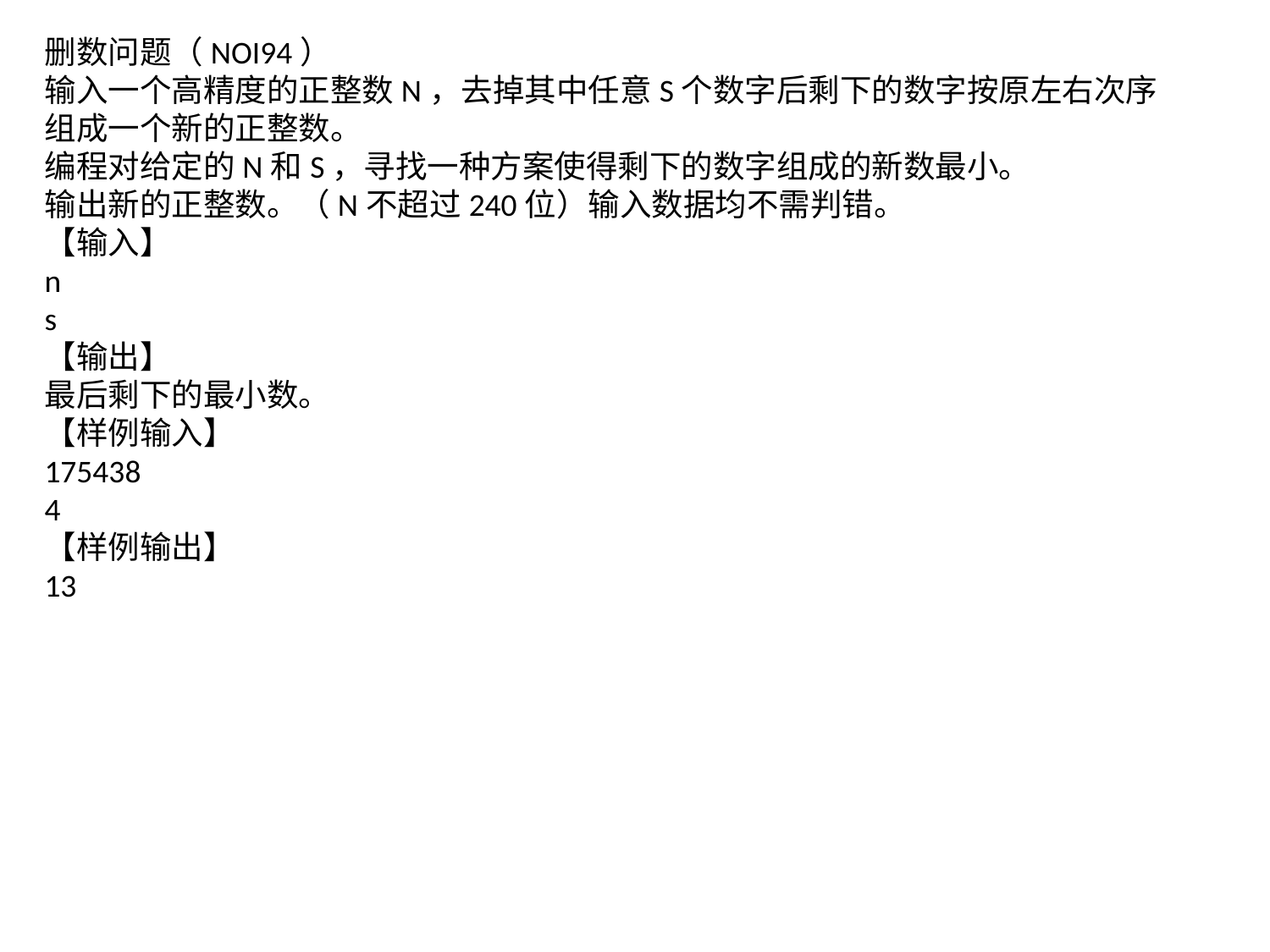

删数问题（NOI94）
输入一个高精度的正整数N，去掉其中任意S个数字后剩下的数字按原左右次序
组成一个新的正整数。
编程对给定的N和S，寻找一种方案使得剩下的数字组成的新数最小。
输出新的正整数。（N不超过240位）输入数据均不需判错。
【输入】
n
s
【输出】
最后剩下的最小数。
【样例输入】
175438
4
【样例输出】
13